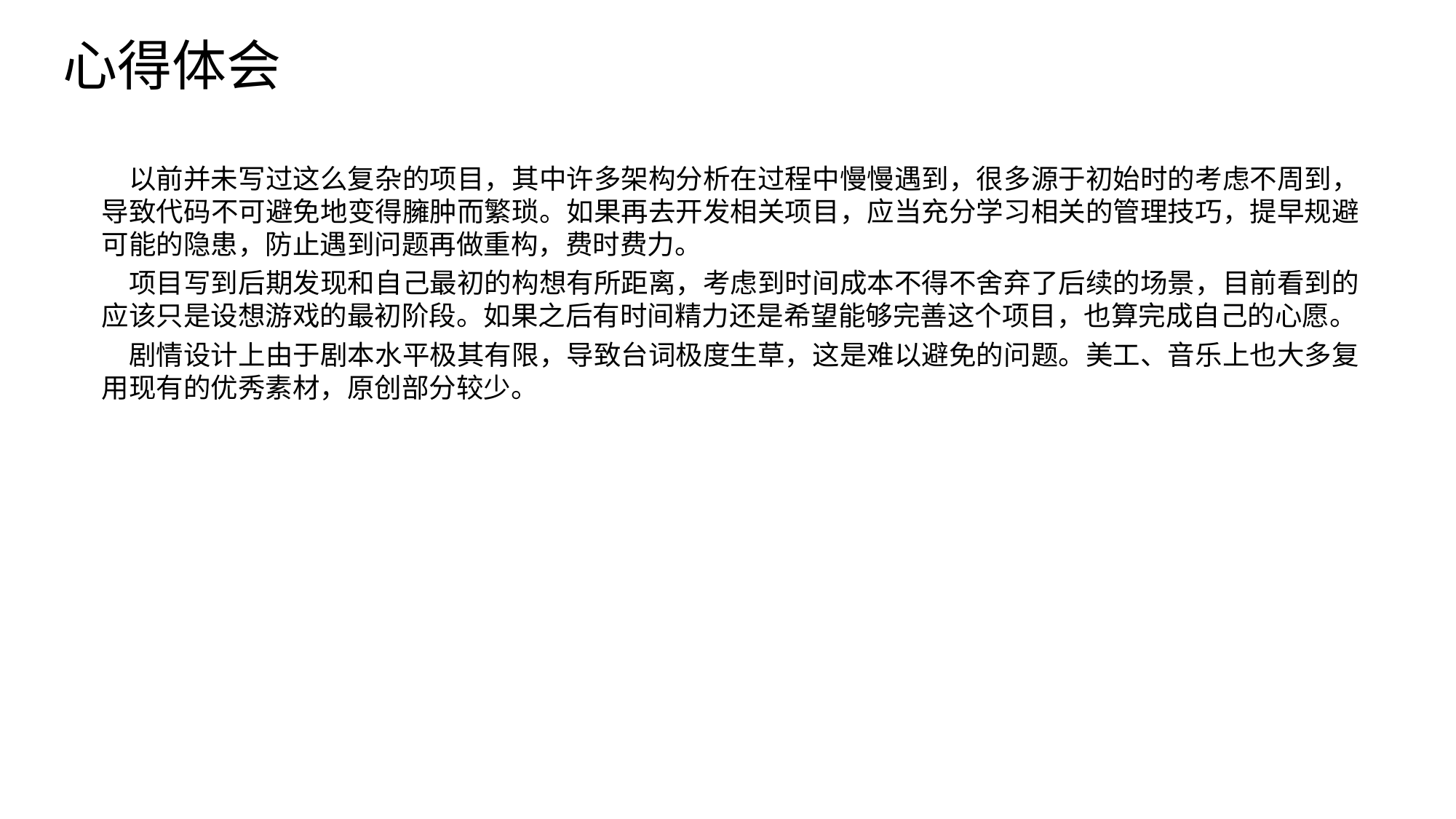

心得体会
以前并未写过这么复杂的项目，其中许多架构分析在过程中慢慢遇到，很多源于初始时的考虑不周到，导致代码不可避免地变得臃肿而繁琐。如果再去开发相关项目，应当充分学习相关的管理技巧，提早规避可能的隐患，防止遇到问题再做重构，费时费力。
项目写到后期发现和自己最初的构想有所距离，考虑到时间成本不得不舍弃了后续的场景，目前看到的应该只是设想游戏的最初阶段。如果之后有时间精力还是希望能够完善这个项目，也算完成自己的心愿。
剧情设计上由于剧本水平极其有限，导致台词极度生草，这是难以避免的问题。美工、音乐上也大多复用现有的优秀素材，原创部分较少。